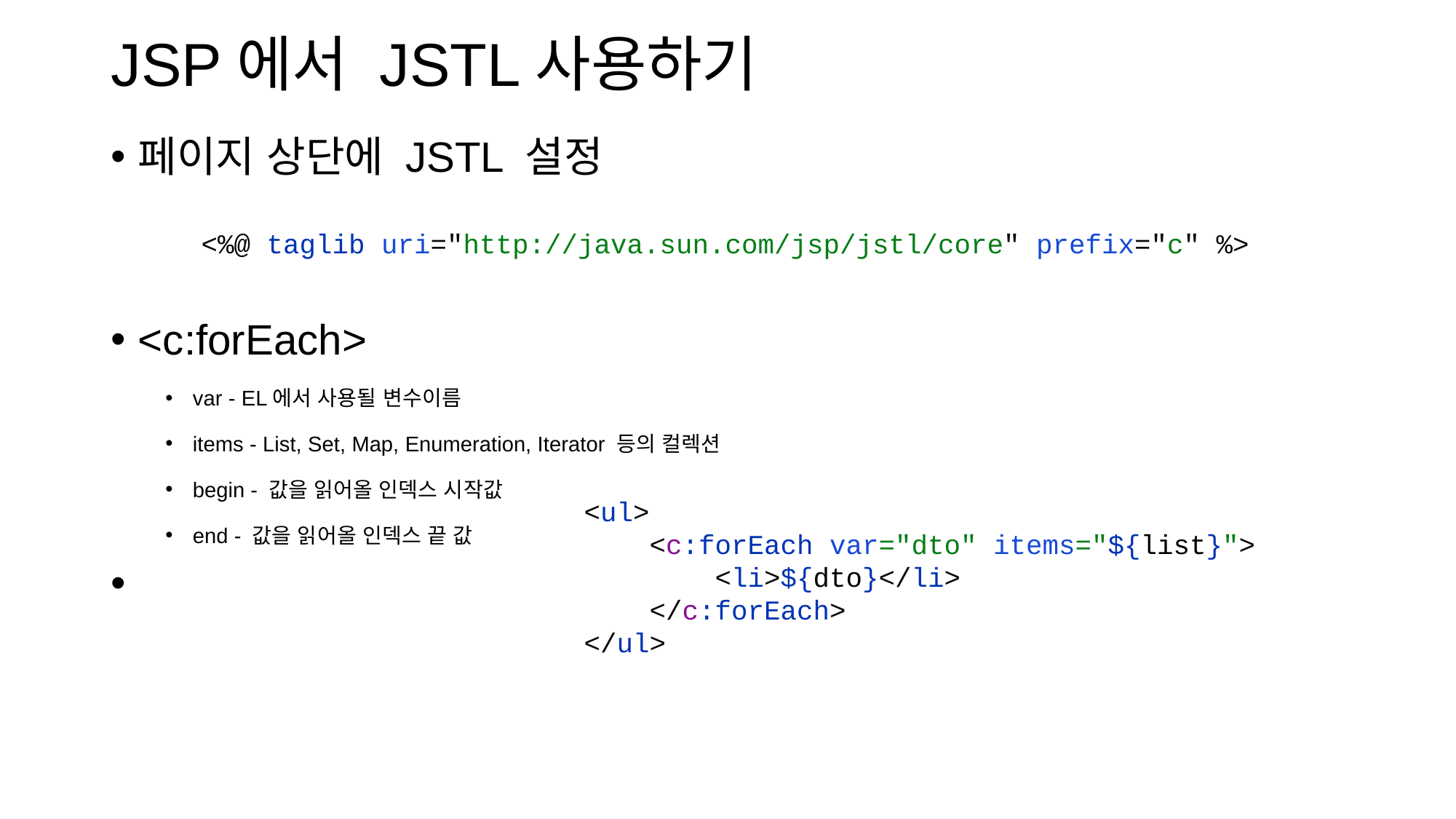

# JSP에서 JSTL사용하기
페이지 상단에 JSTL 설정

<c:forEach>
var - EL에서 사용될 변수이름
items - List, Set, Map, Enumeration, Iterator 등의 컬렉션
begin - 값을 읽어올 인덱스 시작값
end - 값을 읽어올 인덱스 끝 값

<%@ taglib uri="http://java.sun.com/jsp/jstl/core" prefix="c" %>
<ul>
    <c:forEach var="dto" items="${list}">
        <li>${dto}</li>
    </c:forEach>
</ul>